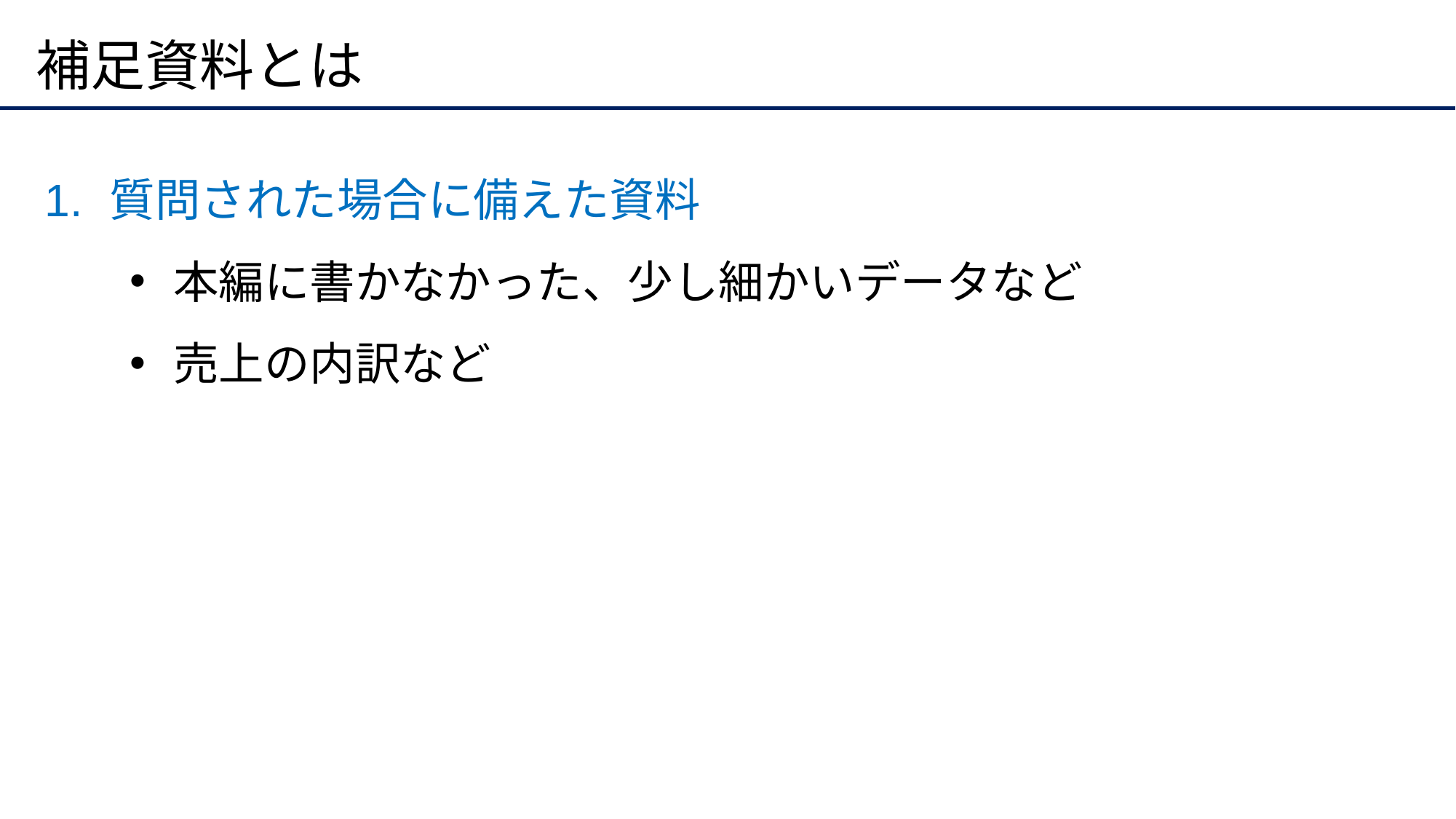

# 補足資料とは
質問された場合に備えた資料
本編に書かなかった、少し細かいデータなど
売上の内訳など